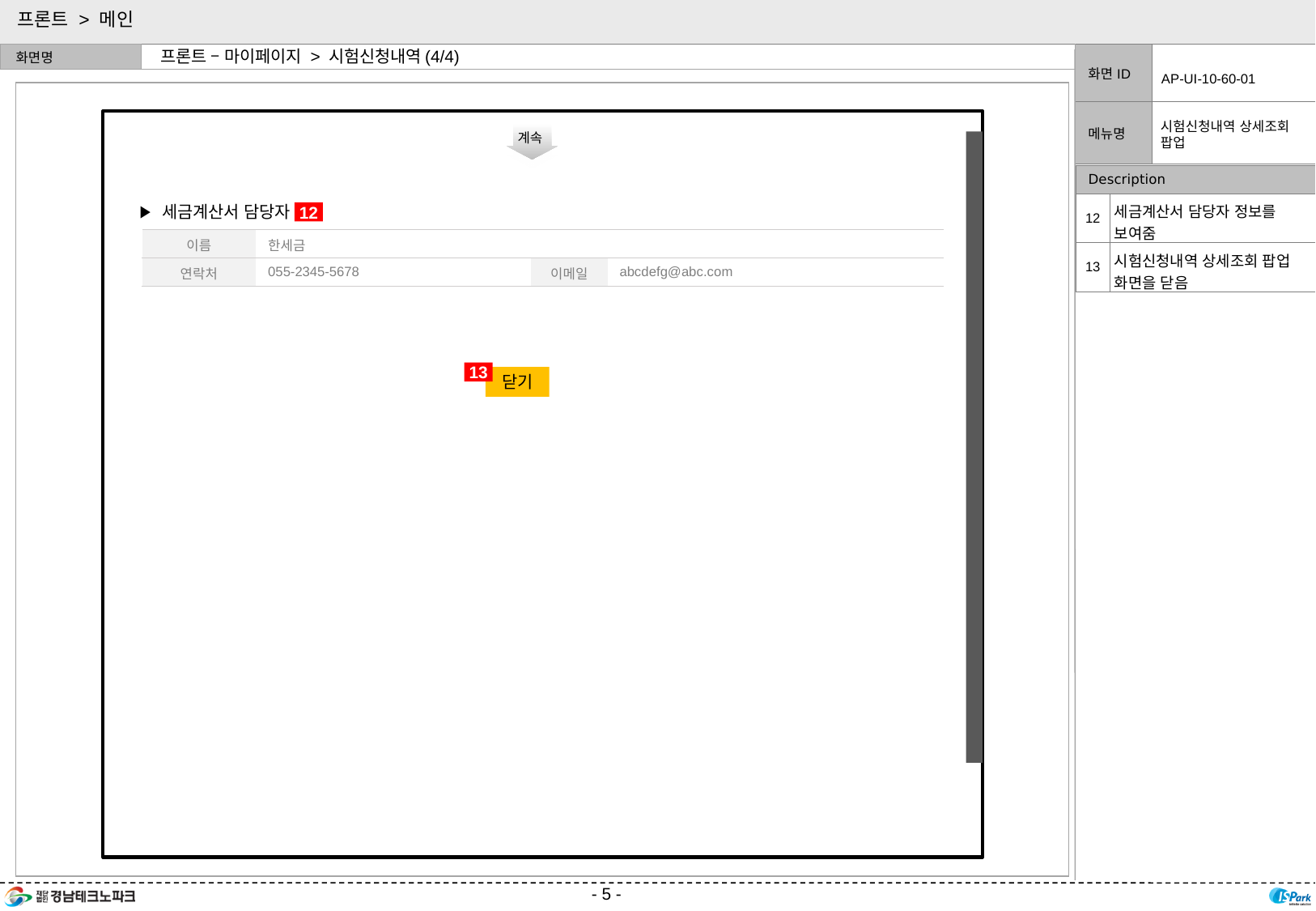

프론트 > 메인
프론트 – 마이페이지 > 시험신청내역(4/4)
AP-UI-10-60-01

시험신청내역 상세조회 팝업
계속

| Description |  |
| --- | --- |
| 12 | 세금계산서 담당자 정보를 보여줌 |
| 13 | 시험신청내역 상세조회 팝업 화면을 닫음 |
세금계산서 담당자
12
| 이름 | 한세금 |  |  |
| --- | --- | --- | --- |
| 연락처 | 055-2345-5678 | 이메일 | abcdefg@abc.com |
13
닫기